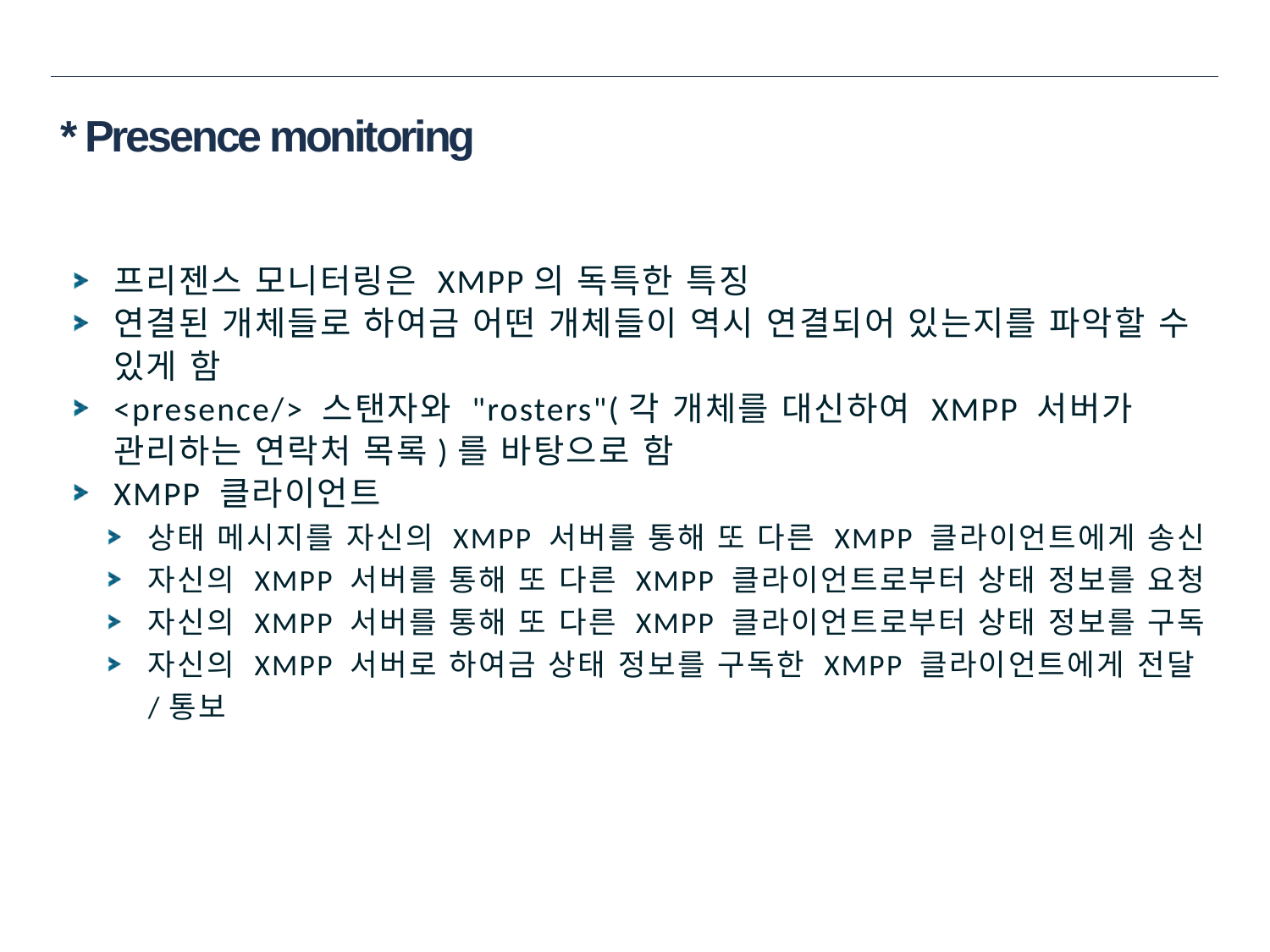

* Presence monitoring
프리젠스 모니터링은 XMPP의 독특한 특징
연결된 개체들로 하여금 어떤 개체들이 역시 연결되어 있는지를 파악할 수 있게 함
<presence/> 스탠자와 "rosters"(각 개체를 대신하여 XMPP 서버가 관리하는 연락처 목록)를 바탕으로 함
XMPP 클라이언트
상태 메시지를 자신의 XMPP 서버를 통해 또 다른 XMPP 클라이언트에게 송신
자신의 XMPP 서버를 통해 또 다른 XMPP 클라이언트로부터 상태 정보를 요청
자신의 XMPP 서버를 통해 또 다른 XMPP 클라이언트로부터 상태 정보를 구독
자신의 XMPP 서버로 하여금 상태 정보를 구독한 XMPP 클라이언트에게 전달/통보